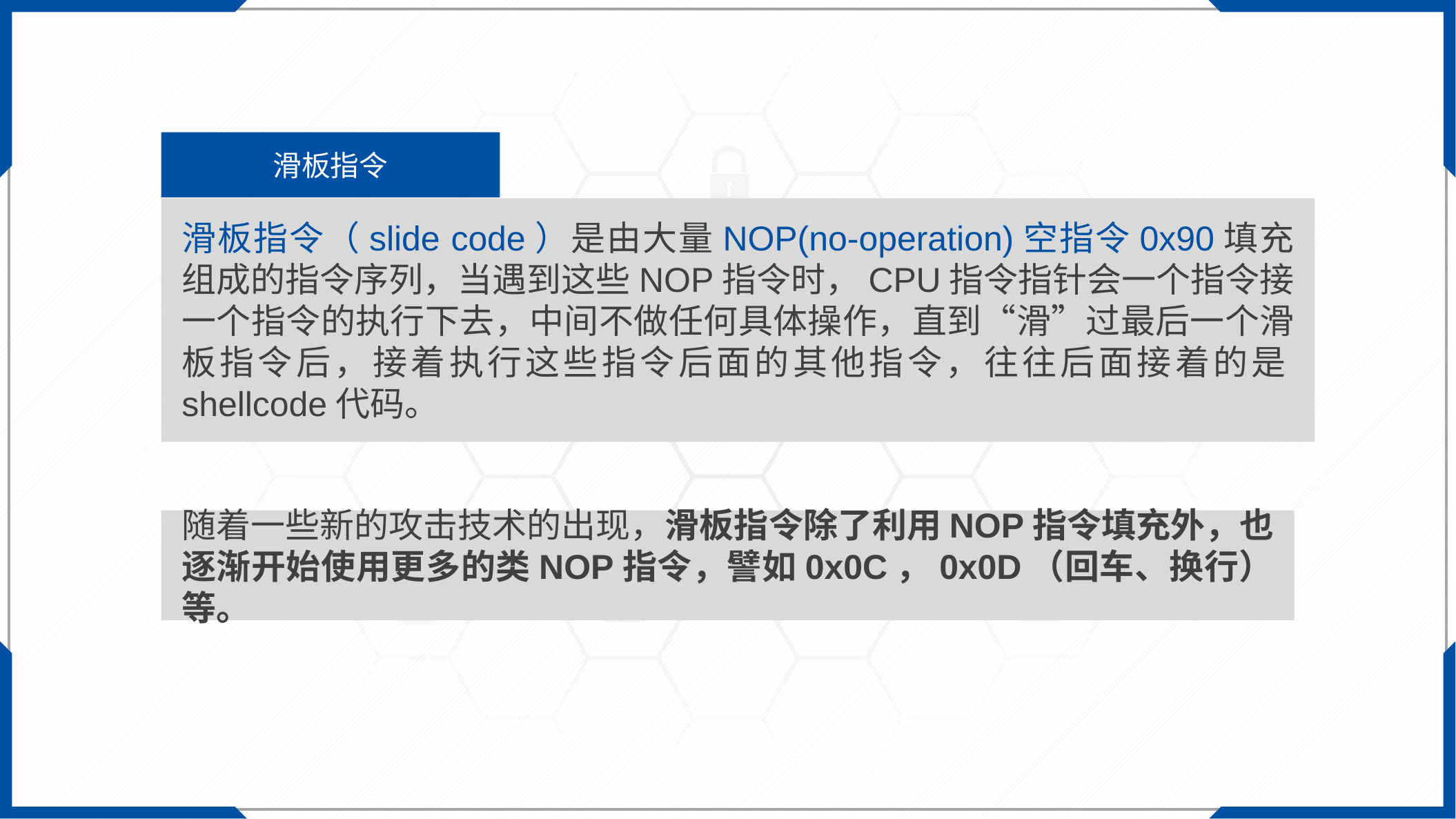

滑板指令
滑板指令（slide code）是由大量NOP(no-operation)空指令0x90填充组成的指令序列，当遇到这些NOP指令时，CPU指令指针会一个指令接一个指令的执行下去，中间不做任何具体操作，直到“滑”过最后一个滑板指令后，接着执行这些指令后面的其他指令，往往后面接着的是shellcode代码。
随着一些新的攻击技术的出现，滑板指令除了利用NOP指令填充外，也逐渐开始使用更多的类NOP指令，譬如0x0C，0x0D（回车、换行）等。